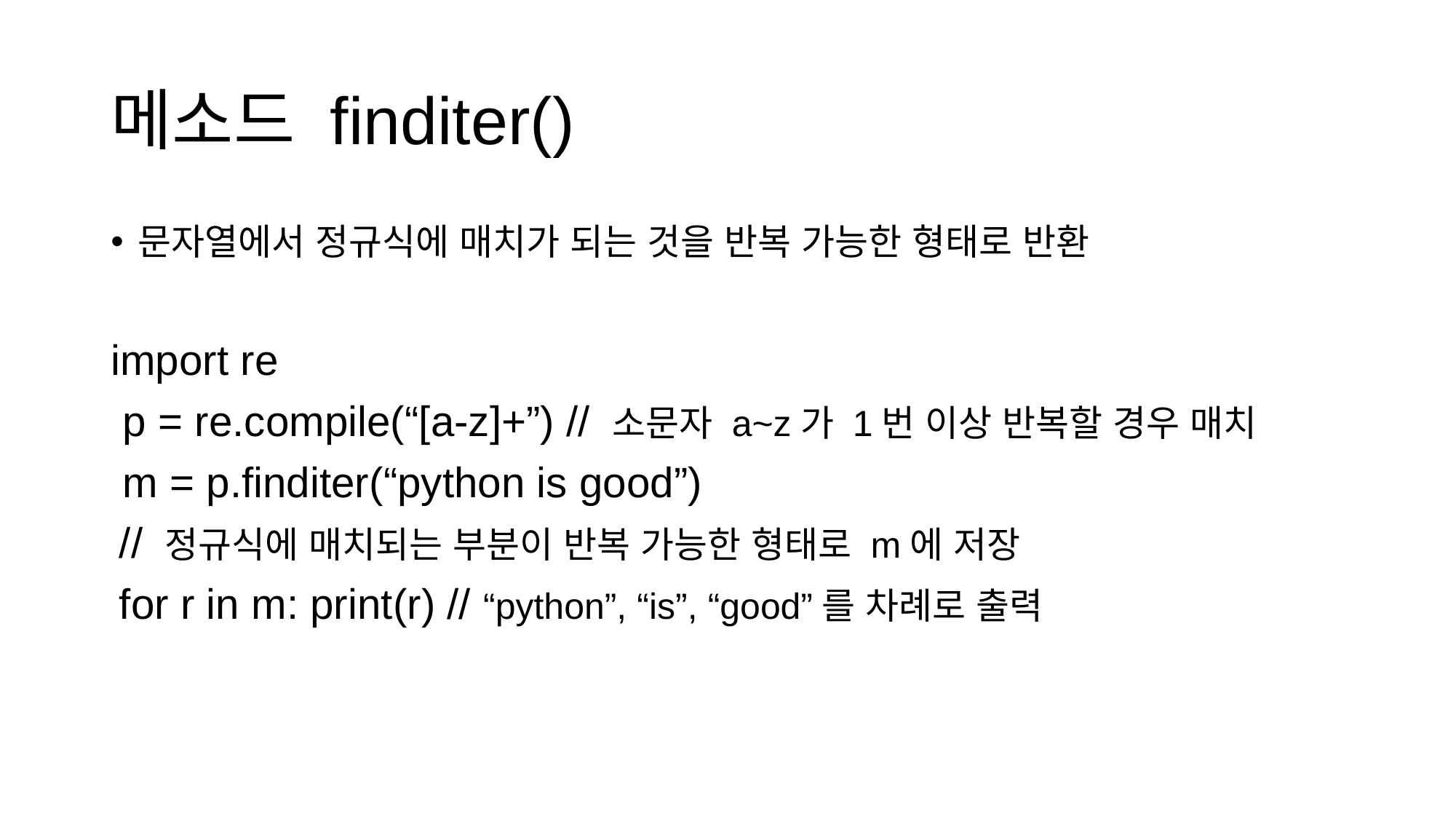

# 메소드 finditer()
문자열에서 정규식에 매치가 되는 것을 반복 가능한 형태로 반환

import re
 p = re.compile(“[a-z]+”) // 소문자 a~z가 1번 이상 반복할 경우 매치
 m = p.finditer(“python is good”)
 // 정규식에 매치되는 부분이 반복 가능한 형태로 m에 저장
 for r in m: print(r) // “python”, “is”, “good”를 차례로 출력